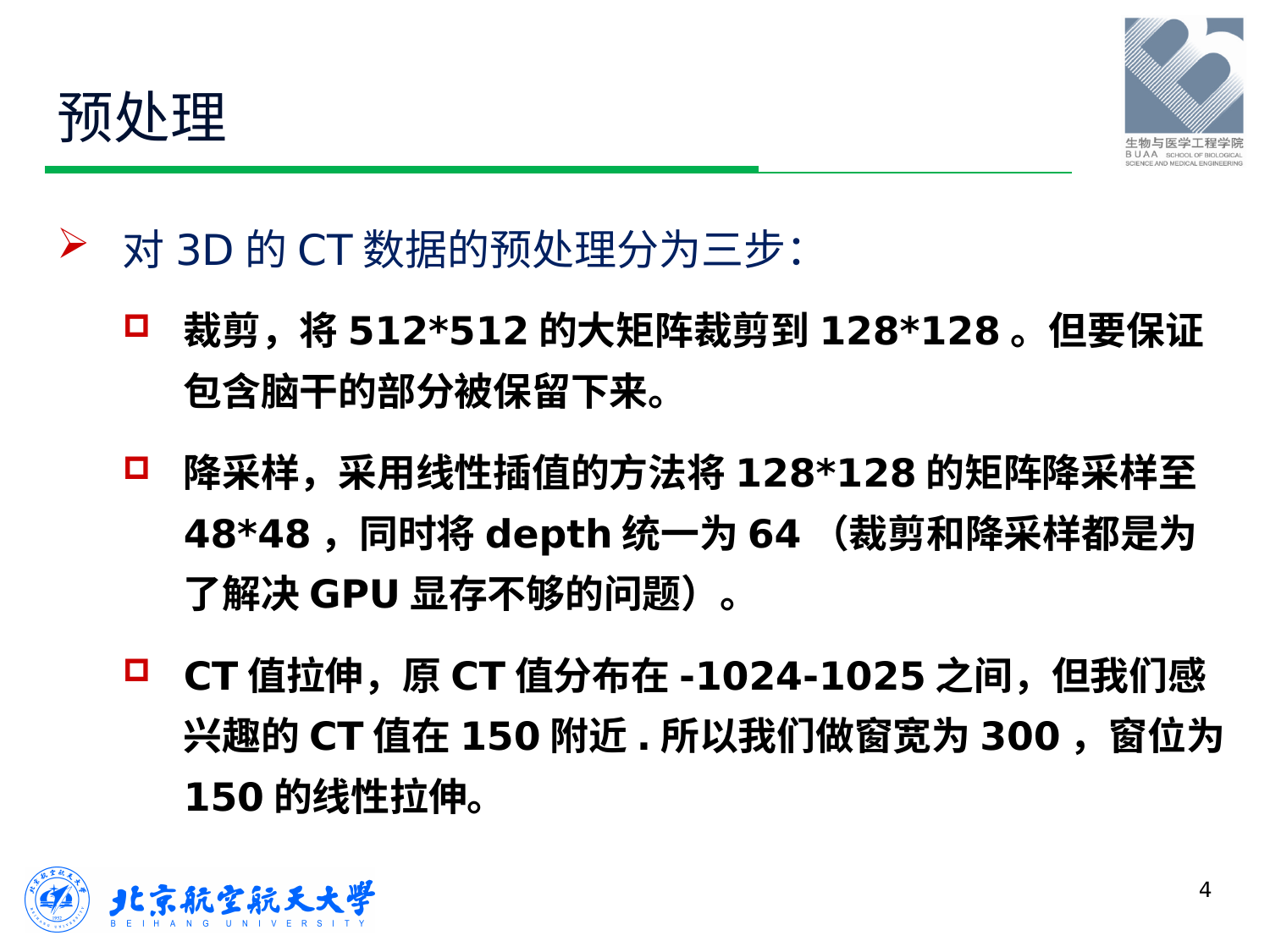

# 预处理
对3D的CT数据的预处理分为三步：
裁剪，将512*512的大矩阵裁剪到128*128。但要保证包含脑干的部分被保留下来。
降采样，采用线性插值的方法将128*128的矩阵降采样至48*48，同时将depth统一为64（裁剪和降采样都是为了解决GPU显存不够的问题）。
CT值拉伸，原CT值分布在-1024-1025之间，但我们感兴趣的CT值在150附近.所以我们做窗宽为300，窗位为150的线性拉伸。

4